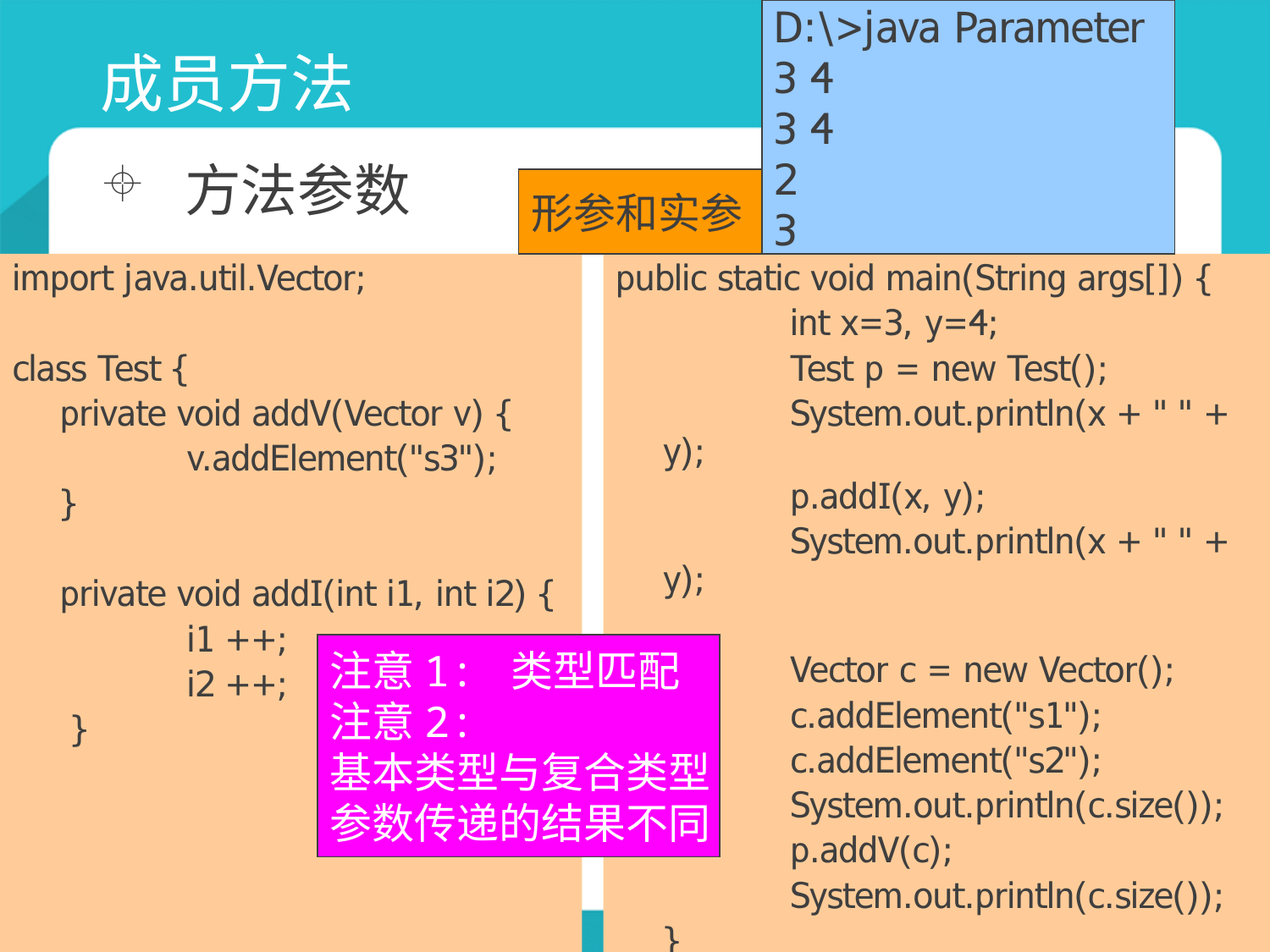

# 成员方法
D:\>java Parameter
3 4
3 4
2
3
方法参数
形参和实参
import java.util.Vector;

class Test {
	private void addV(Vector v) {
    		v.addElement("s3");
	}

	private void addI(int i1, int i2) {
	    	i1 ++;
    		i2 ++;
	 }
public static void main(String args[]) {
		int x=3, y=4;
		Test p = new Test();
		System.out.println(x + " " + y);
		p.addI(x, y);
		System.out.println(x + " " + y);

		Vector c = new Vector();
		c.addElement("s1");
		c.addElement("s2");
		System.out.println(c.size());
		p.addV(c);
		System.out.println(c.size());
	}
}
注意1: 类型匹配
注意2:
基本类型与复合类型
参数传递的结果不同
45